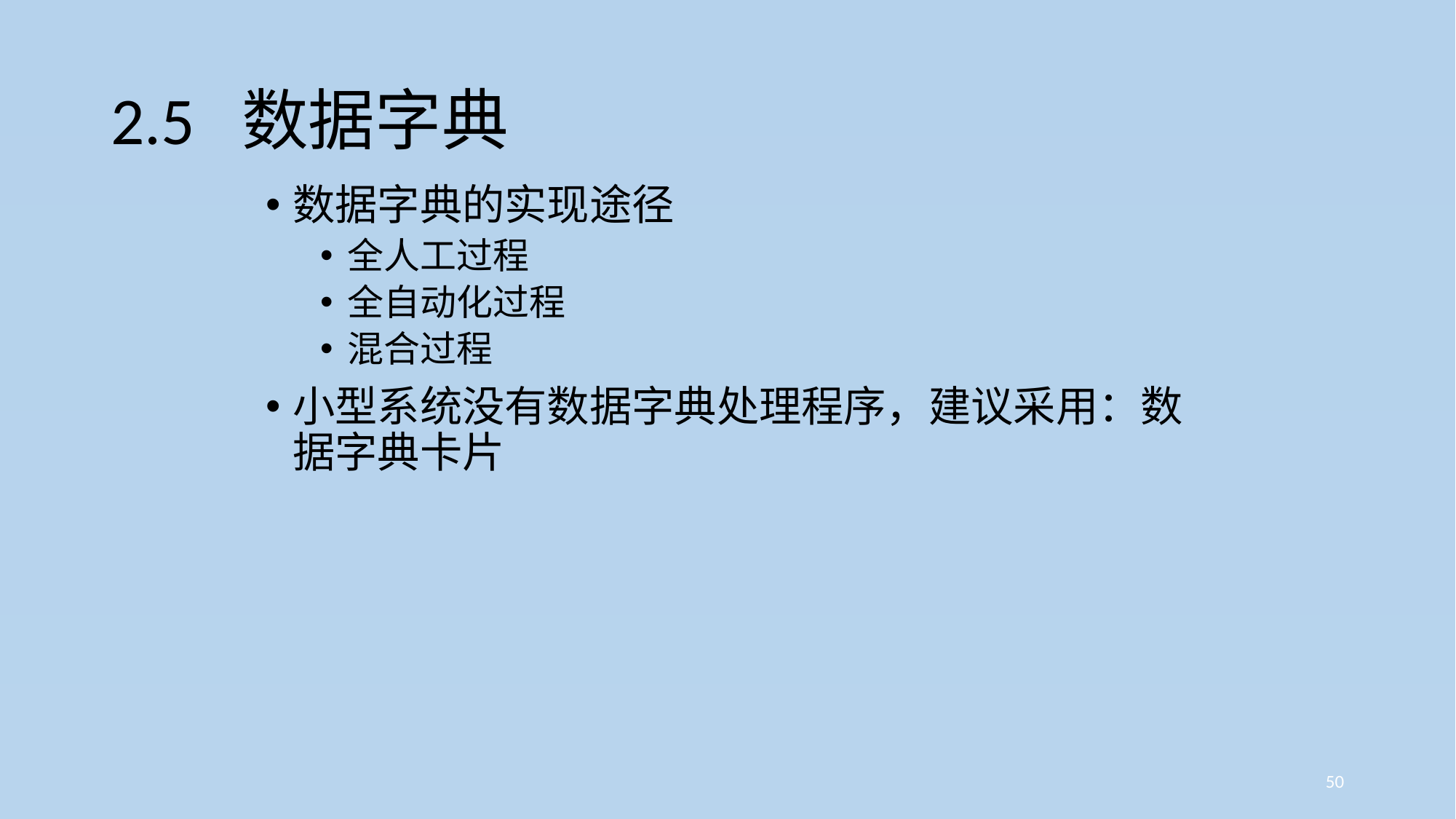

# 2.5  数据字典
数据字典的实现途径
全人工过程
全自动化过程
混合过程
小型系统没有数据字典处理程序，建议采用：数据字典卡片

50